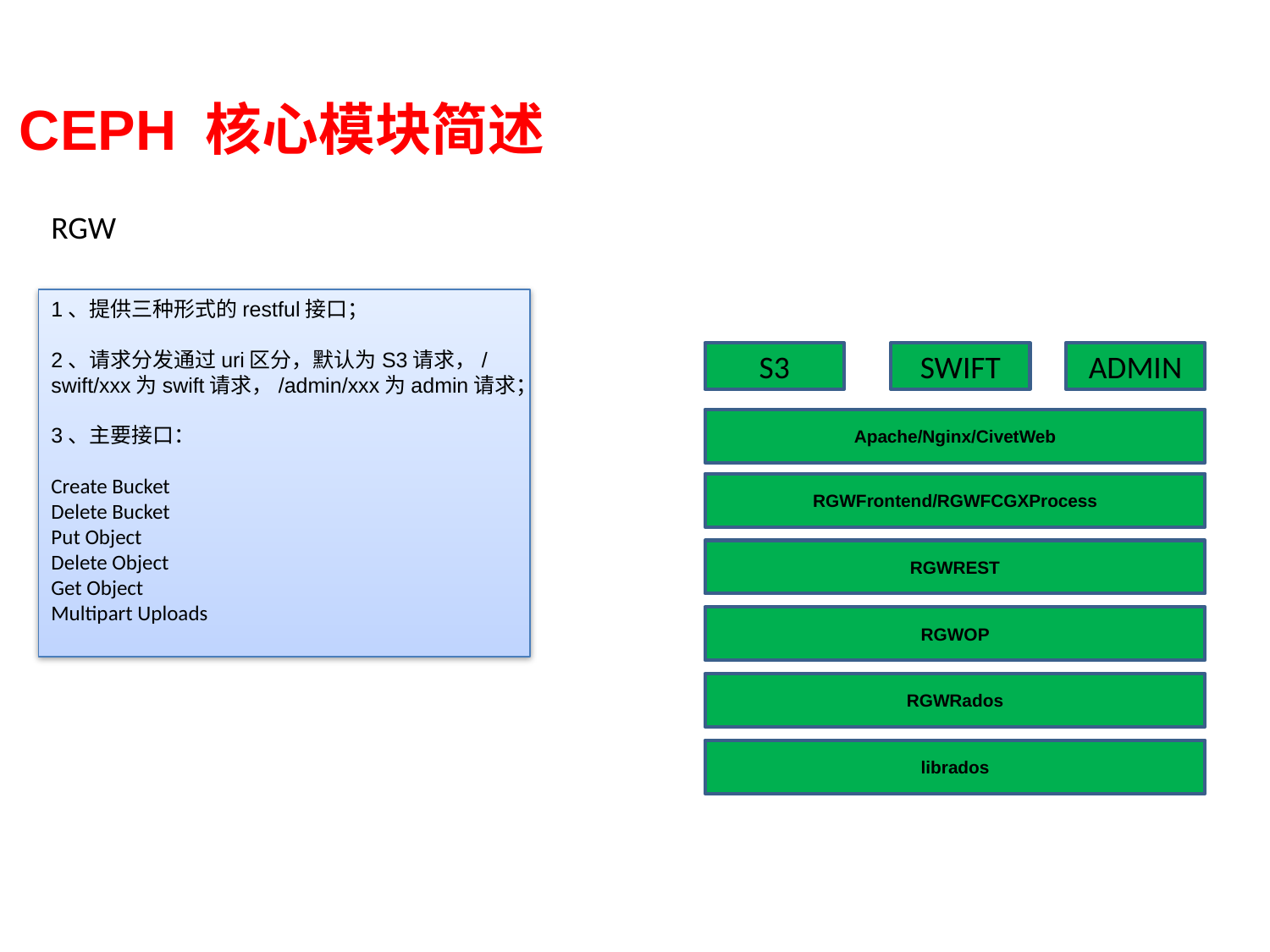

CEPH 核心模块简述
RGW
1、提供三种形式的restful接口；

2、请求分发通过uri区分，默认为S3请求，/swift/xxx为swift请求，/admin/xxx为admin请求；

3、主要接口：

Create Bucket
Delete Bucket
Put Object
Delete Object
Get Object
Multipart Uploads

S3
SWIFT
ADMIN
Apache/Nginx/CivetWeb
RGWFrontend/RGWFCGXProcess
RGWREST
RGWOP
RGWRados
librados